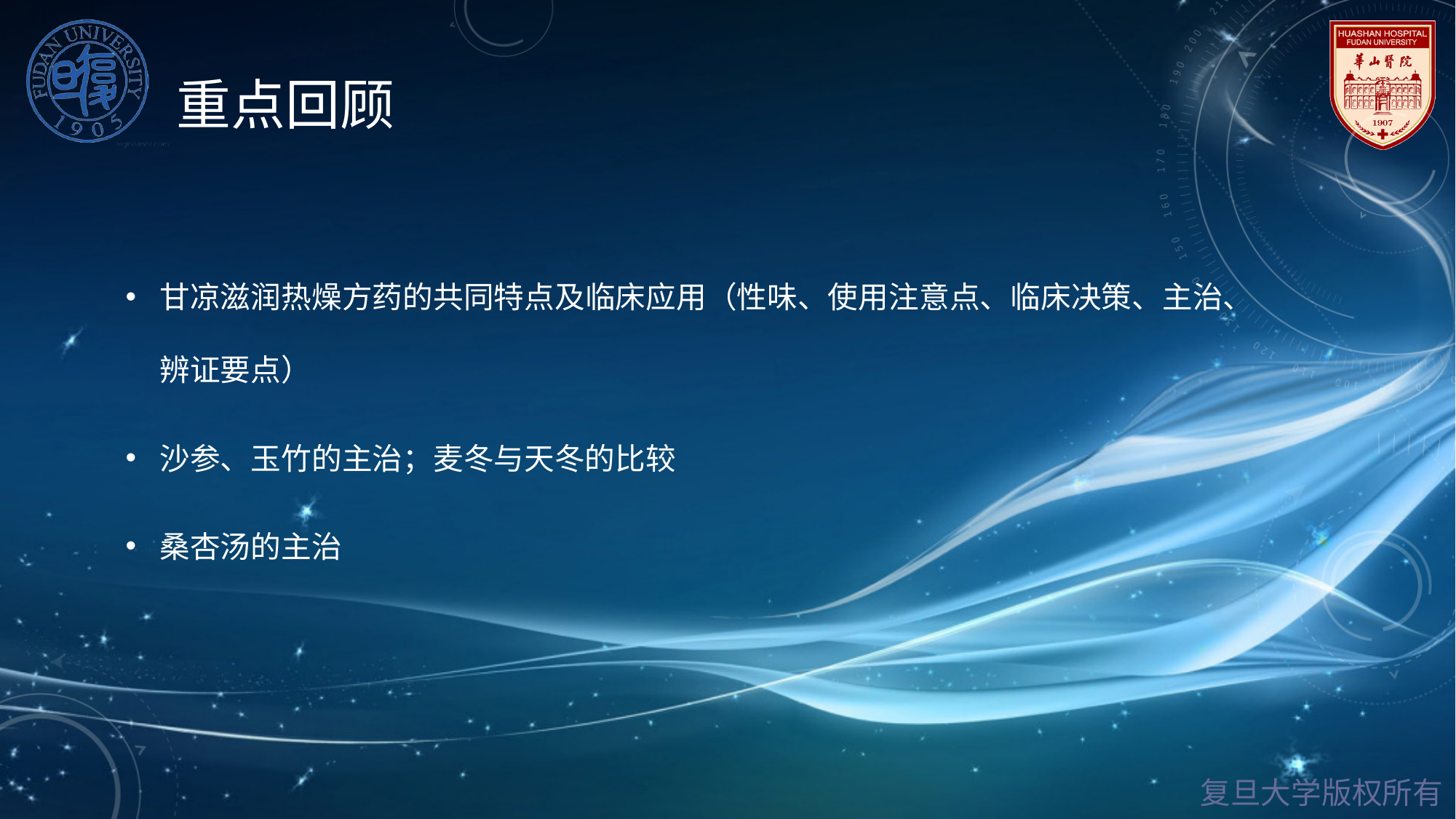

# 重点回顾
甘凉滋润热燥方药的共同特点及临床应用（性味、使用注意点、临床决策、主治、辨证要点）
沙参、玉竹的主治；麦冬与天冬的比较
桑杏汤的主治